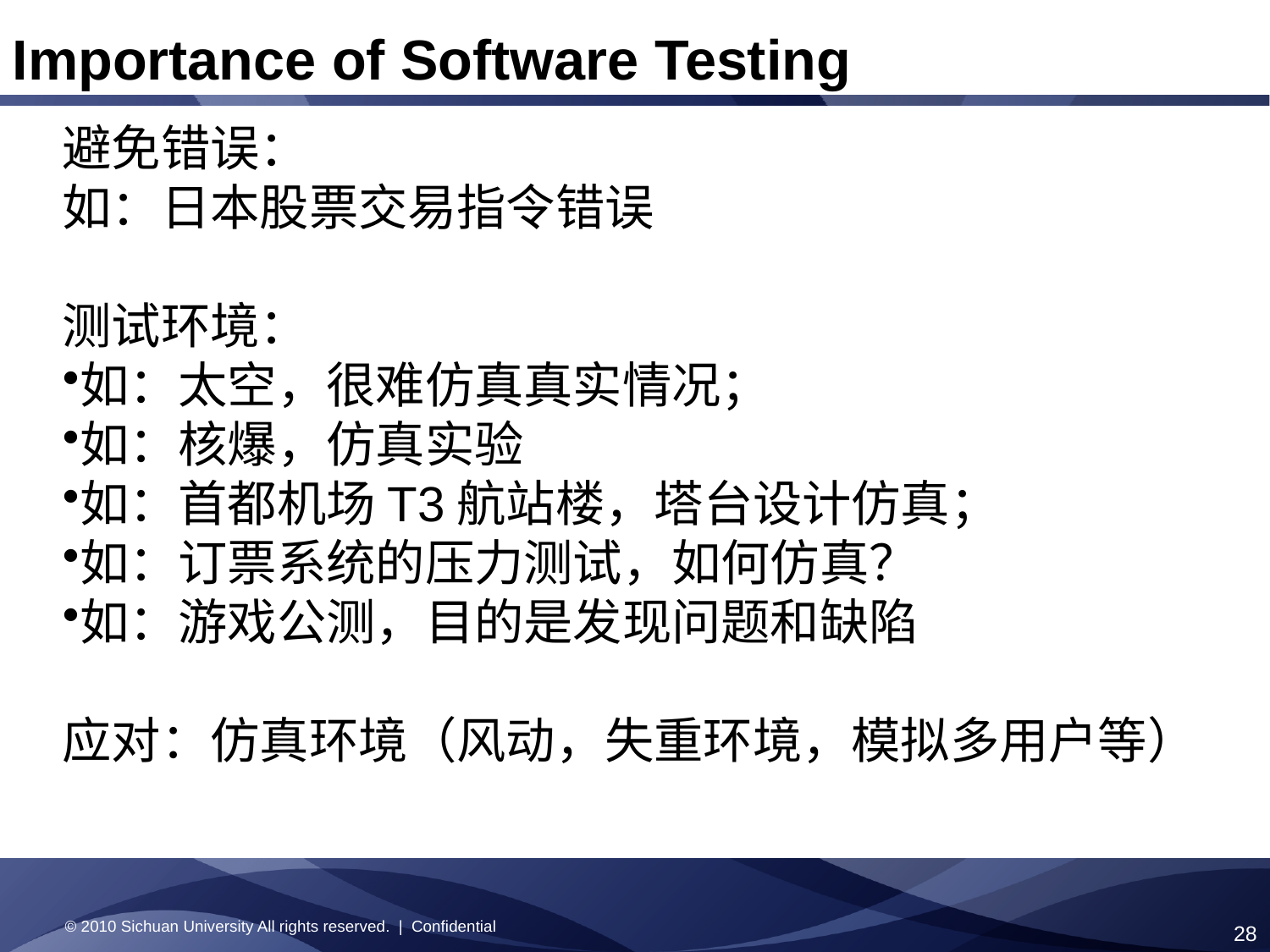

Importance of Software Testing
避免错误：
如：日本股票交易指令错误

测试环境：
如：太空，很难仿真真实情况；
如：核爆，仿真实验
如：首都机场T3航站楼，塔台设计仿真；
如：订票系统的压力测试，如何仿真？
如：游戏公测，目的是发现问题和缺陷

应对：仿真环境（风动，失重环境，模拟多用户等）
© 2010 Sichuan University All rights reserved.  |  Confidential
28